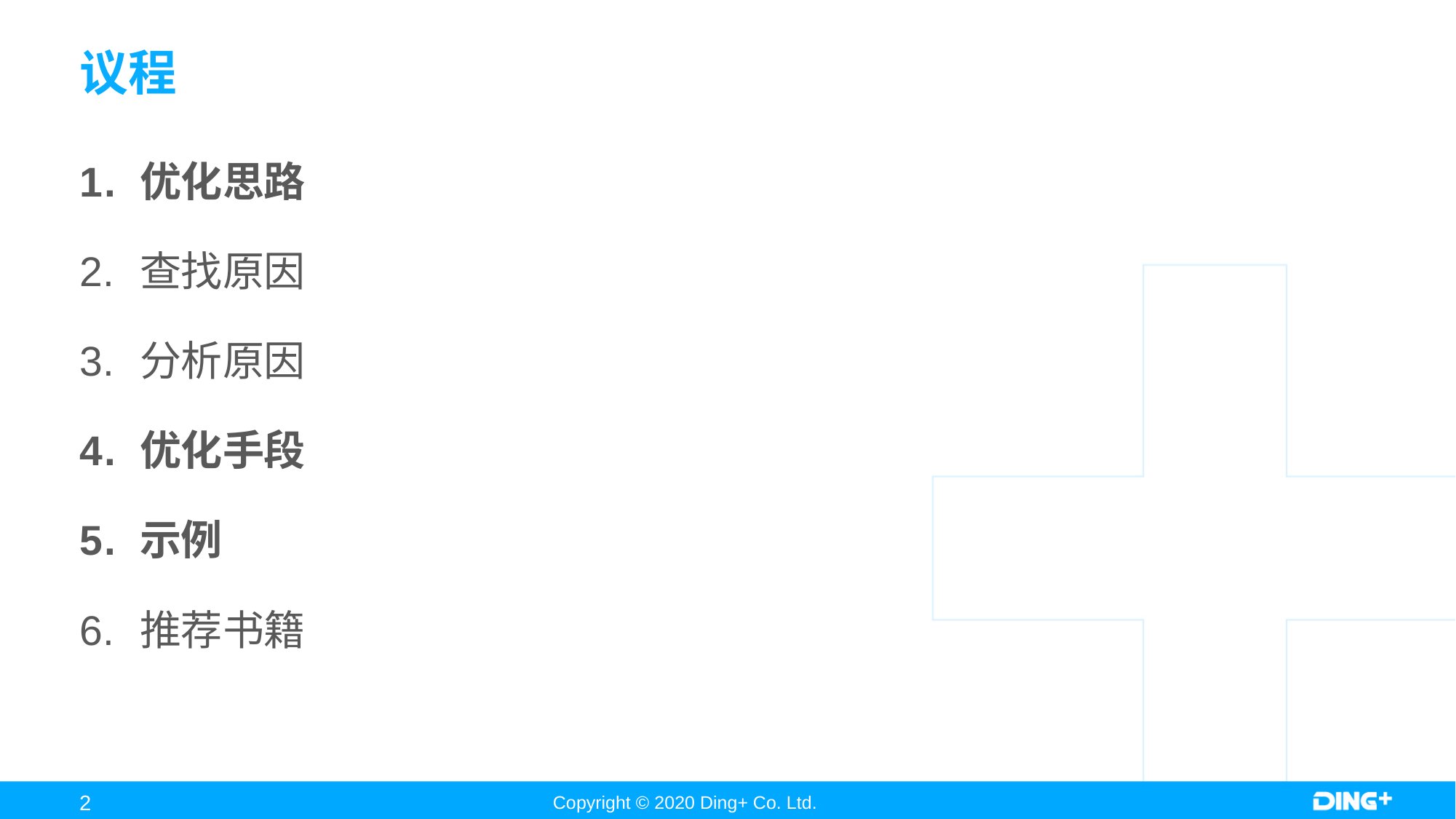

# 议程
优化思路
查找原因
分析原因
优化手段
示例
推荐书籍
2
Copyright © 2020 Ding+ Co. Ltd.